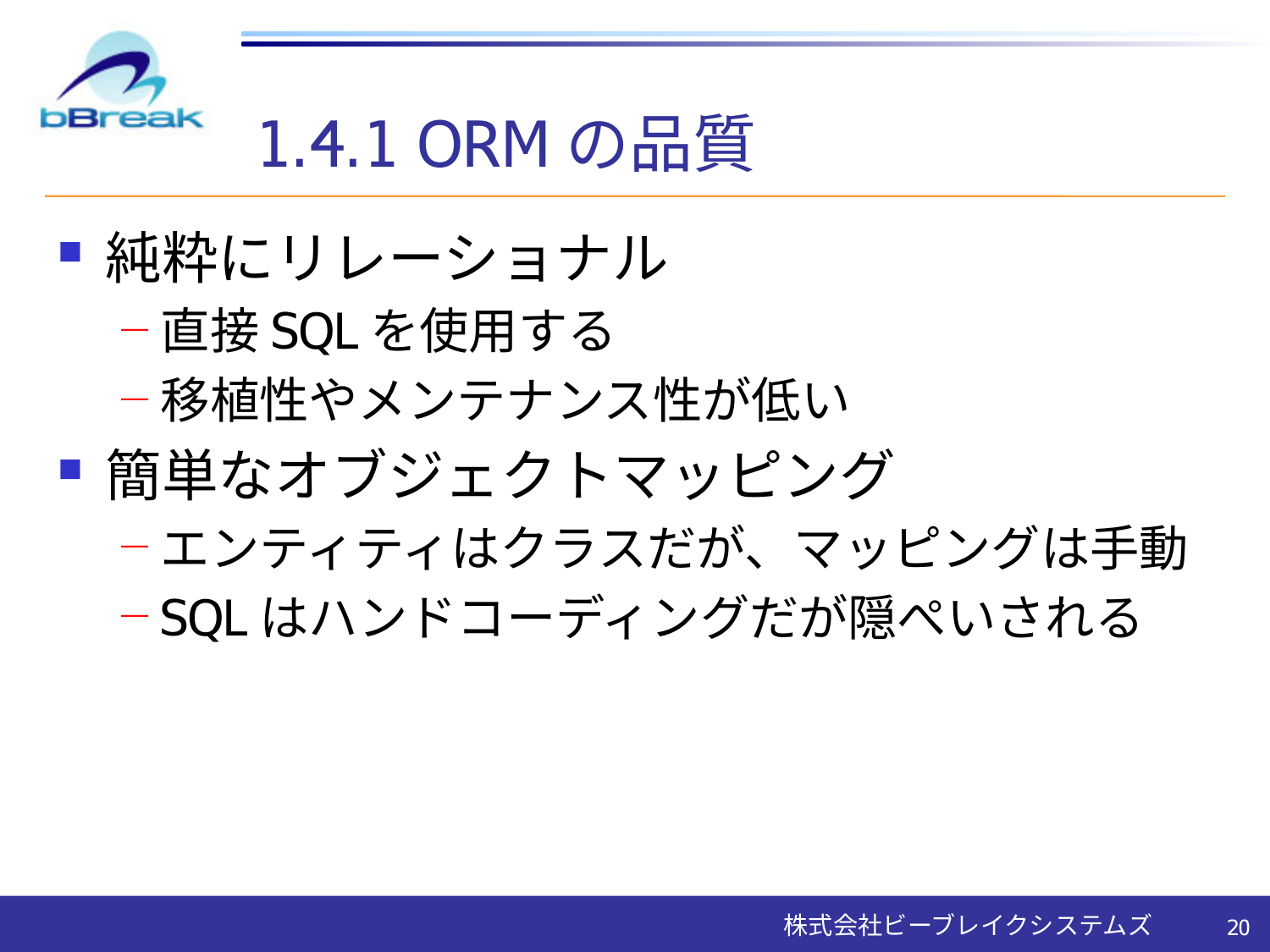

# 1.4.1 ORMの品質
純粋にリレーショナル
直接SQLを使用する
移植性やメンテナンス性が低い
簡単なオブジェクトマッピング
エンティティはクラスだが、マッピングは手動
SQLはハンドコーディングだが隠ぺいされる